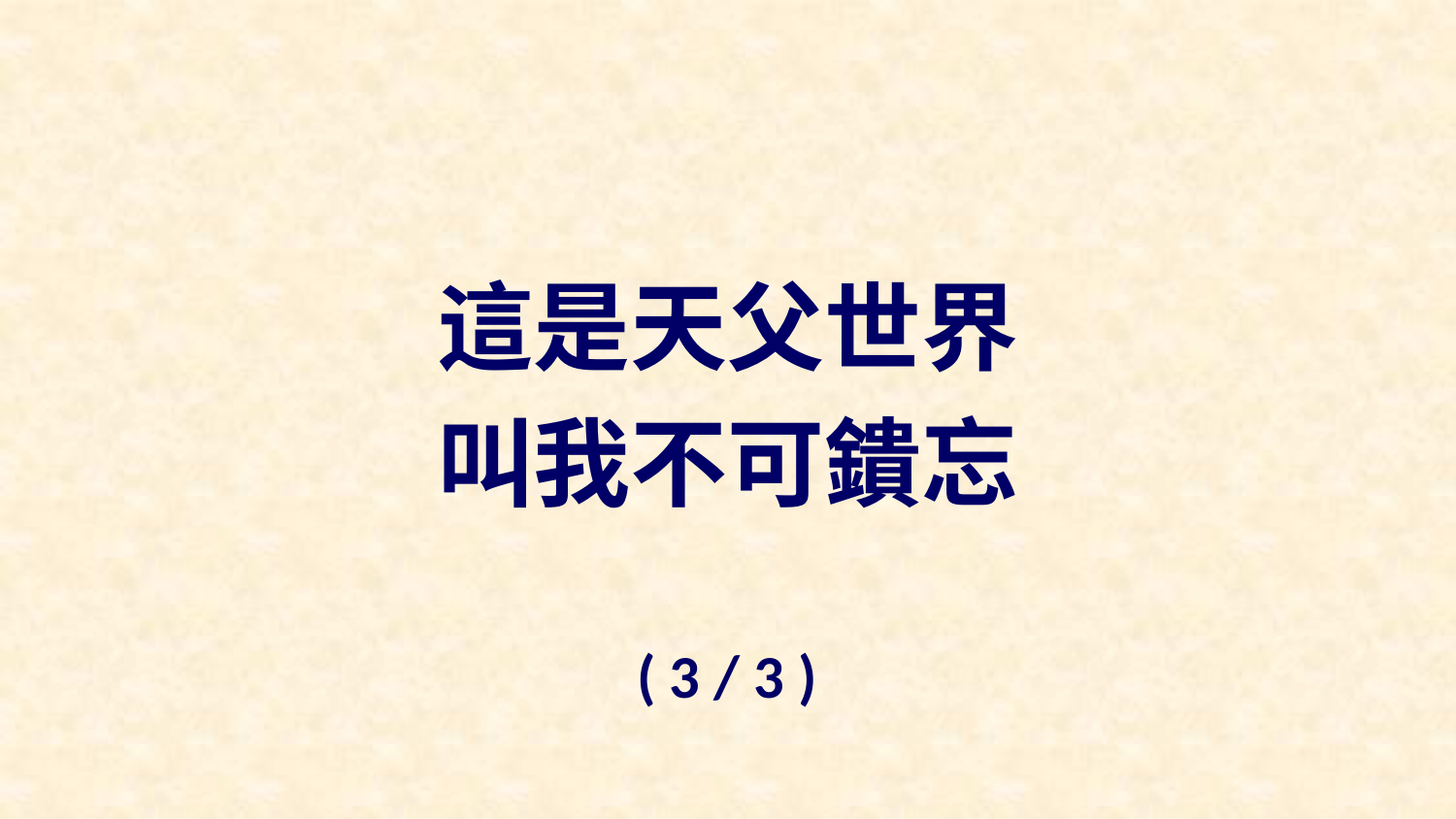

這是天父世界
叫我不可鐀忘
( 3 / 3 )